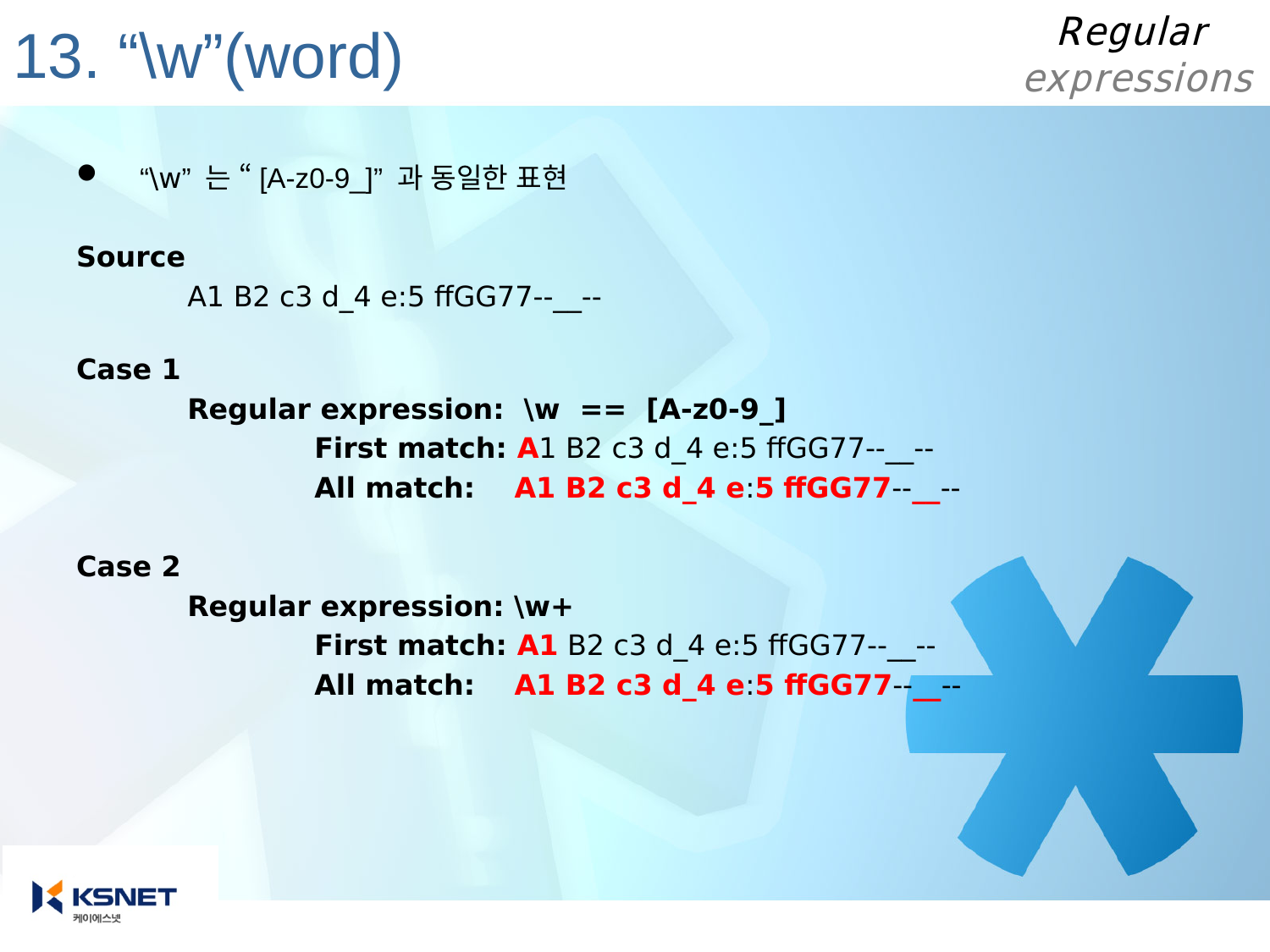

# 13. “\w”(word)

“\w” 는 “[A-z0-9_]” 과 동일한 표현

Source
		A1 B2 c3 d_4 e:5 ffGG77--__--
Case 1
		Regular expression:  \w  ==  [A-z0-9_]
			First match: A1 B2 c3 d_4 e:5 ffGG77--__--
			All match:    A1 B2 c3 d_4 e:5 ffGG77--__--

Case 2
		Regular expression: \w+
			First match: A1 B2 c3 d_4 e:5 ffGG77--__--
			All match:    A1 B2 c3 d_4 e:5 ffGG77--__--